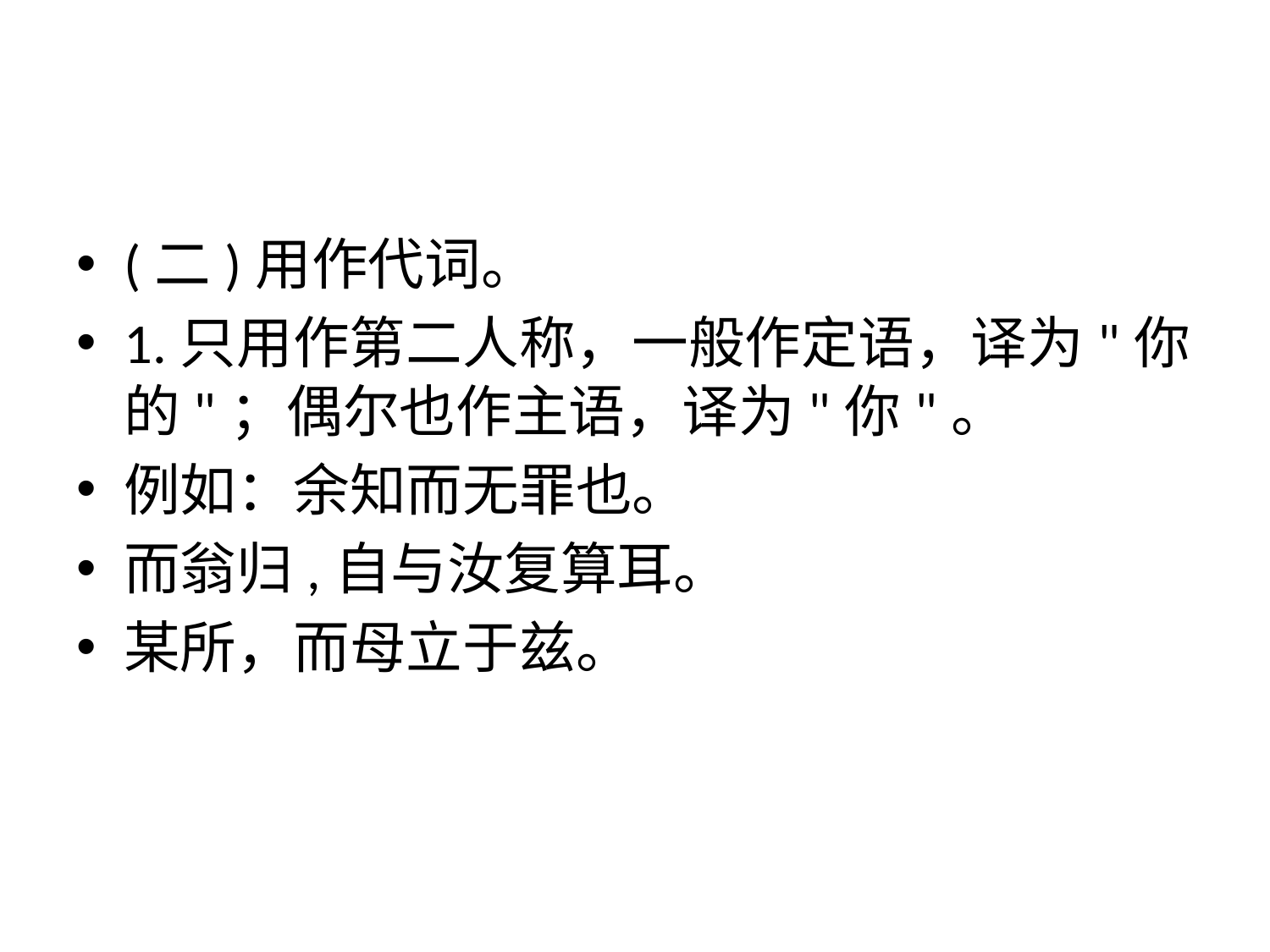

#
(二)用作代词。
1.只用作第二人称，一般作定语，译为"你的"；偶尔也作主语，译为"你"。
例如：余知而无罪也。
而翁归,自与汝复算耳。
某所，而母立于兹。